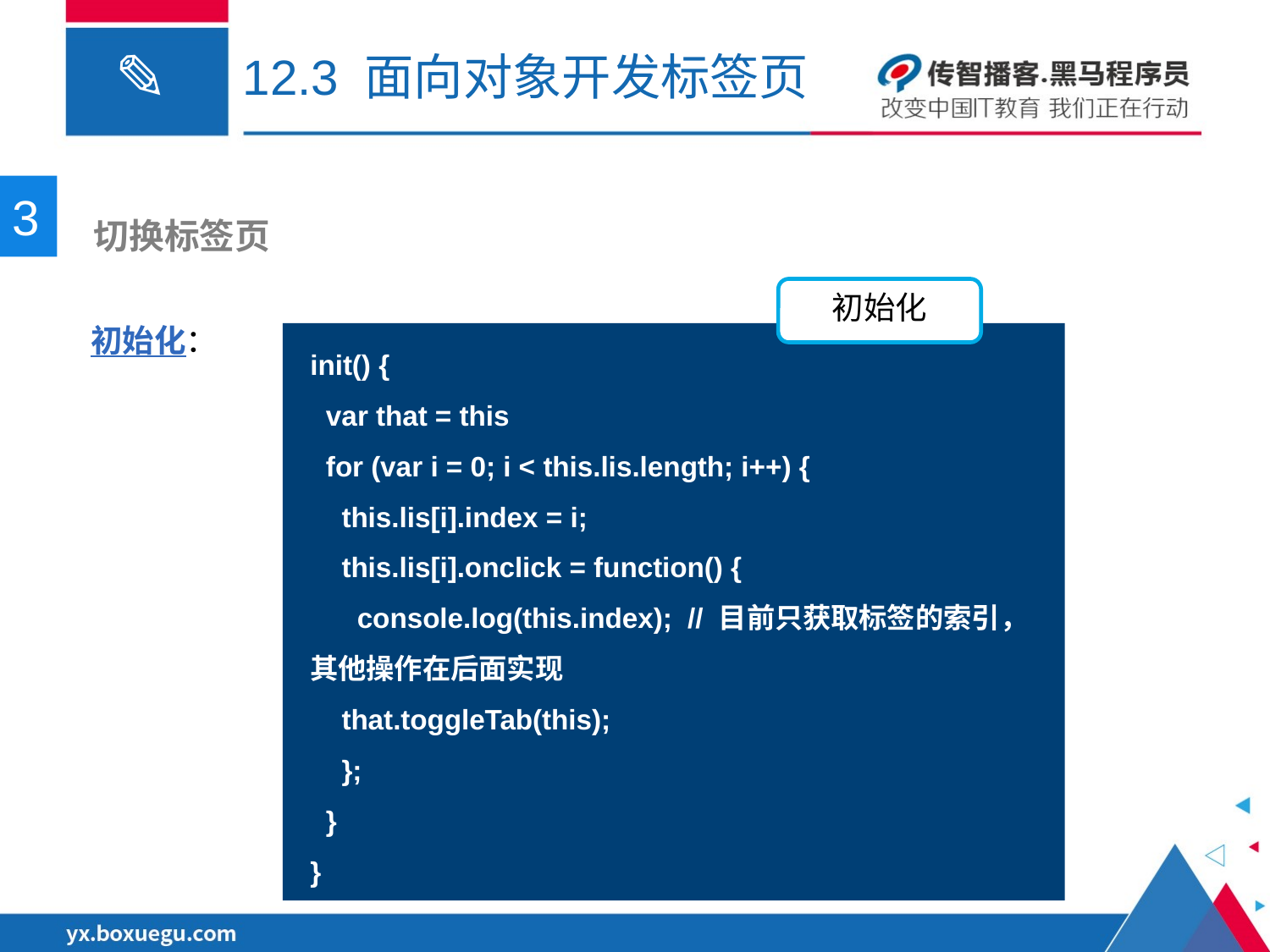

# 12.3 面向对象开发标签页

3
  切换标签页
初始化：
初始化

init() {
  var that = this
  for (var i = 0; i < this.lis.length; i++) {
    this.lis[i].index = i;
    this.lis[i].onclick = function() {
      console.log(this.index);  // 目前只获取标签的索引，其他操作在后面实现
    that.toggleTab(this);
    };
  }
}